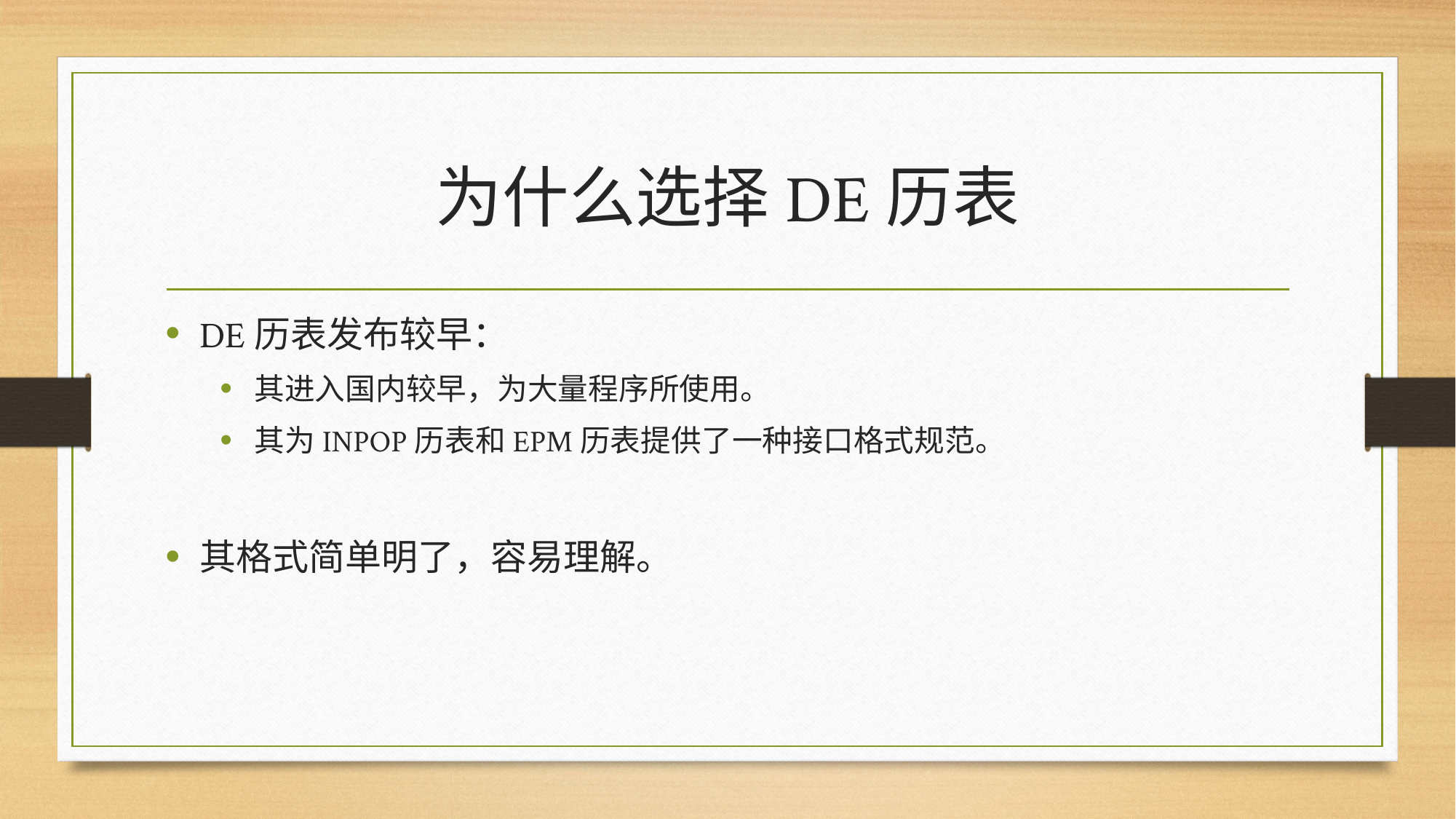

# 为什么选择DE历表
DE历表发布较早：
其进入国内较早，为大量程序所使用。
其为INPOP历表和EPM历表提供了一种接口格式规范。

其格式简单明了，容易理解。